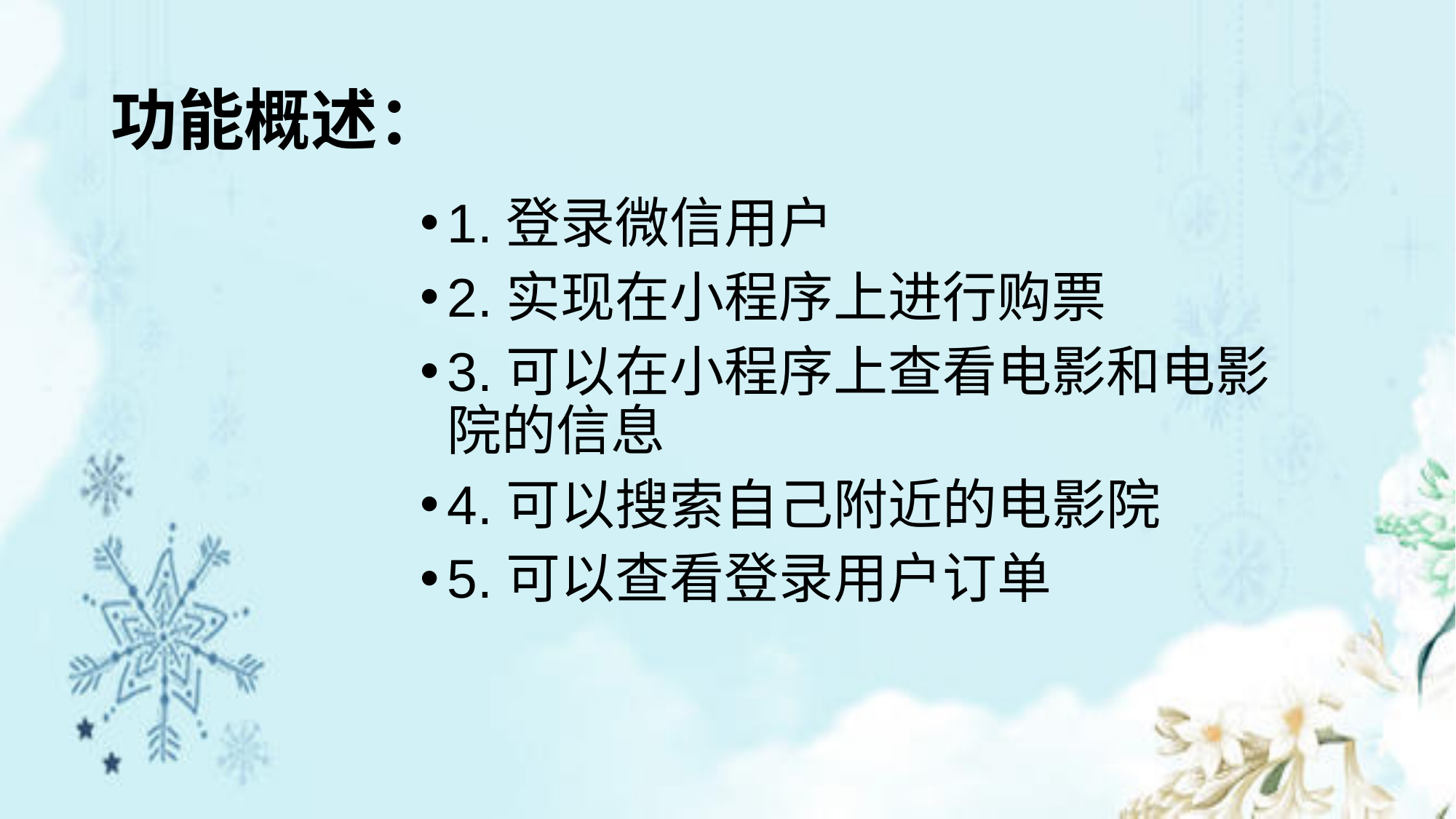

# 功能概述：
1.登录微信用户
2.实现在小程序上进行购票
3.可以在小程序上查看电影和电影院的信息
4.可以搜索自己附近的电影院
5.可以查看登录用户订单